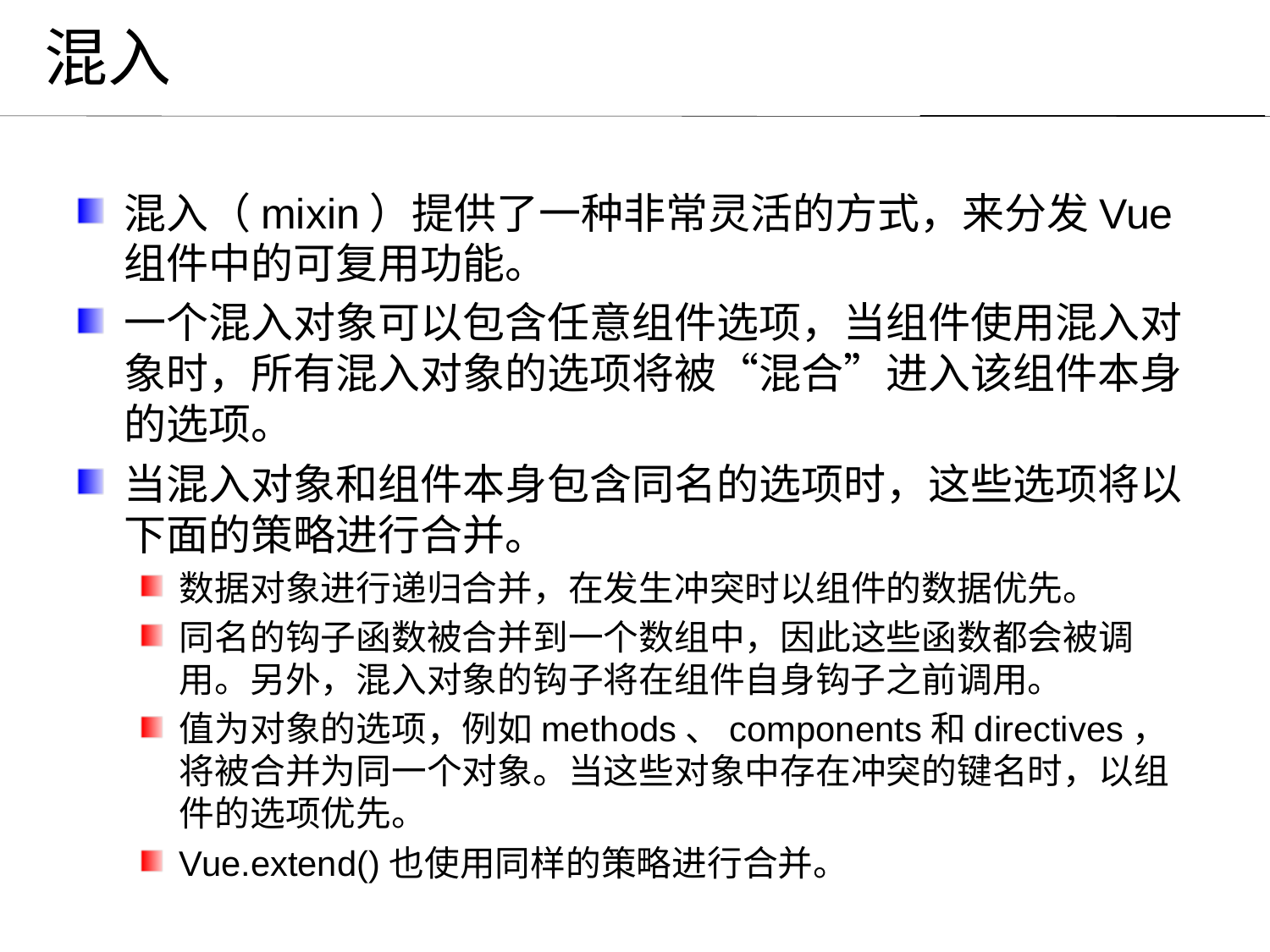

# 混入
混入（mixin）提供了一种非常灵活的方式，来分发Vue组件中的可复用功能。
一个混入对象可以包含任意组件选项，当组件使用混入对象时，所有混入对象的选项将被“混合”进入该组件本身的选项。
当混入对象和组件本身包含同名的选项时，这些选项将以下面的策略进行合并。
数据对象进行递归合并，在发生冲突时以组件的数据优先。
同名的钩子函数被合并到一个数组中，因此这些函数都会被调用。另外，混入对象的钩子将在组件自身钩子之前调用。
值为对象的选项，例如methods、components和directives，将被合并为同一个对象。当这些对象中存在冲突的键名时，以组件的选项优先。
Vue.extend()也使用同样的策略进行合并。